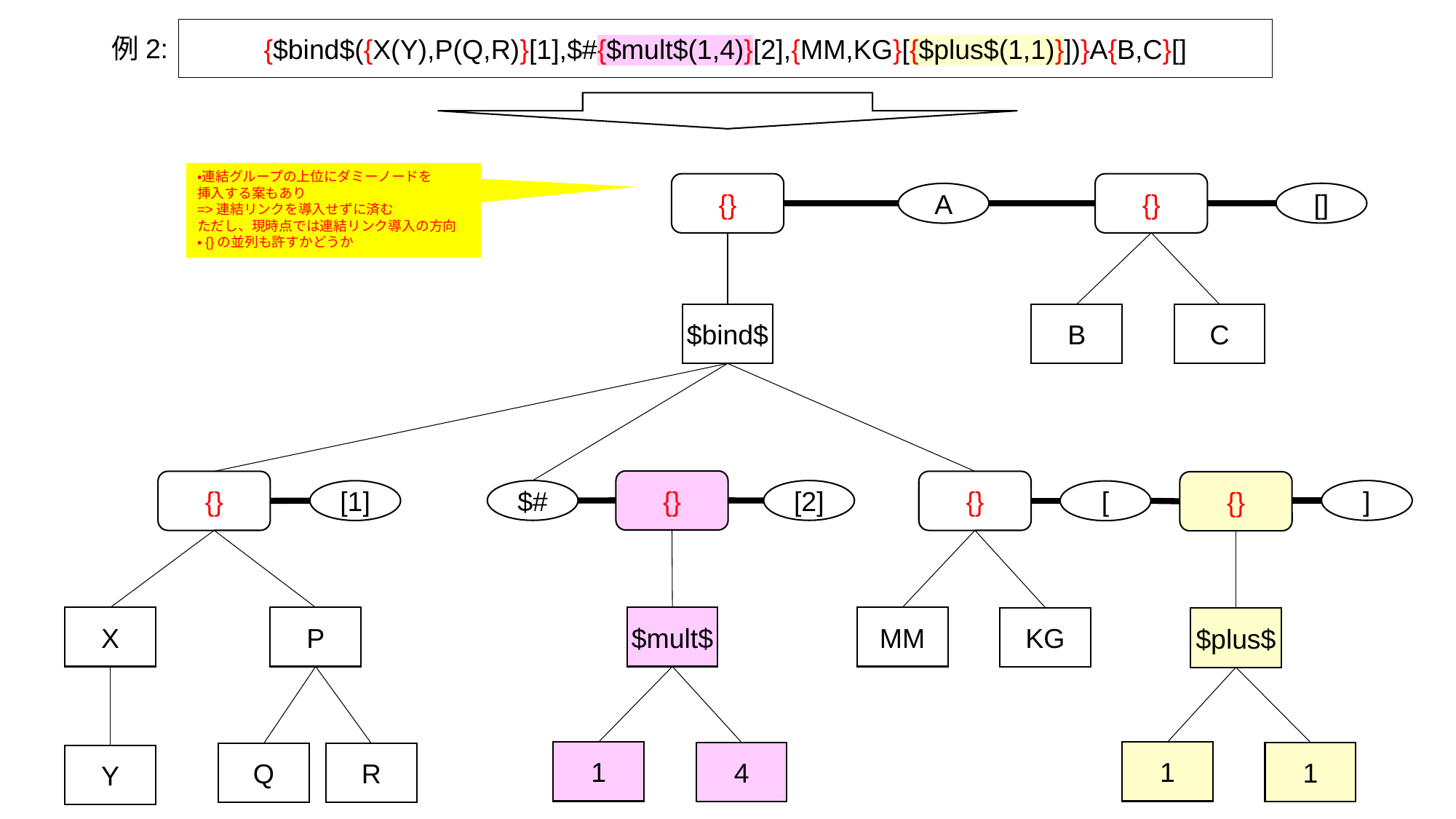

例2:
{$bind$({X(Y),P(Q,R)}[1],$#{$mult$(1,4)}[2],{MM,KG}[{$plus$(1,1)}])}A{B,C}[]

・連結グループの上位にダミーノードを
挿入する案もあり
=>連結リンクを導入せずに済む
ただし、現時点では連結リンク導入の方向
・{}の並列も許すかどうか
{}
{}
[]
A
B
$bind$
C
{}
{}
{}
{}
$#
[2]
]
[1]
[
X
P
$mult$
MM
KG
$plus$
1
1
4
1
Q
R
Y